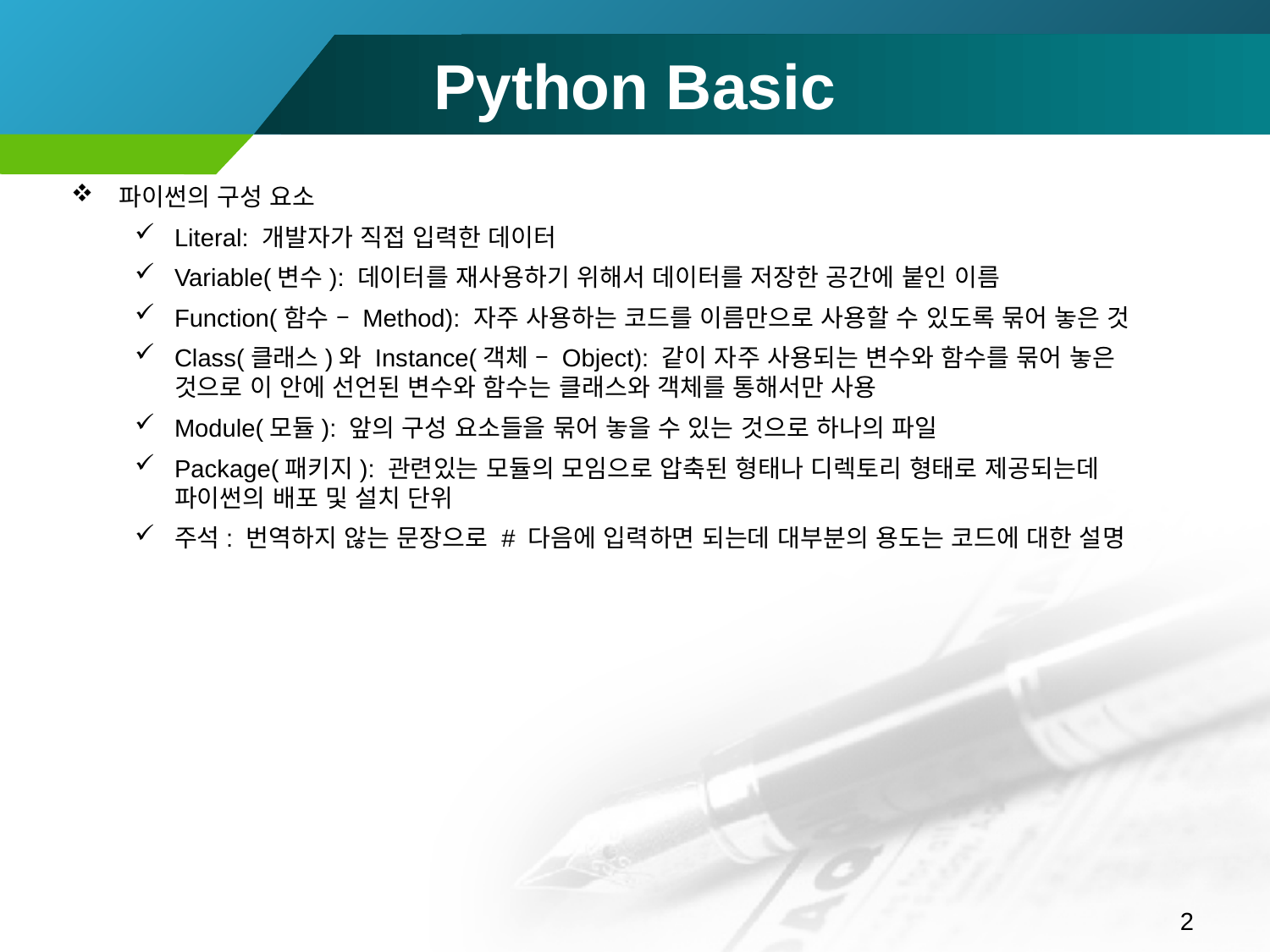

# Python Basic
파이썬의 구성 요소
Literal: 개발자가 직접 입력한 데이터
Variable(변수): 데이터를 재사용하기 위해서 데이터를 저장한 공간에 붙인 이름
Function(함수 – Method): 자주 사용하는 코드를 이름만으로 사용할 수 있도록 묶어 놓은 것
Class(클래스)와 Instance(객체 – Object): 같이 자주 사용되는 변수와 함수를 묶어 놓은 것으로 이 안에 선언된 변수와 함수는 클래스와 객체를 통해서만 사용
Module(모듈): 앞의 구성 요소들을 묶어 놓을 수 있는 것으로 하나의 파일
Package(패키지): 관련있는 모듈의 모임으로 압축된 형태나 디렉토리 형태로 제공되는데 파이썬의 배포 및 설치 단위
주석: 번역하지 않는 문장으로 # 다음에 입력하면 되는데 대부분의 용도는 코드에 대한 설명
2